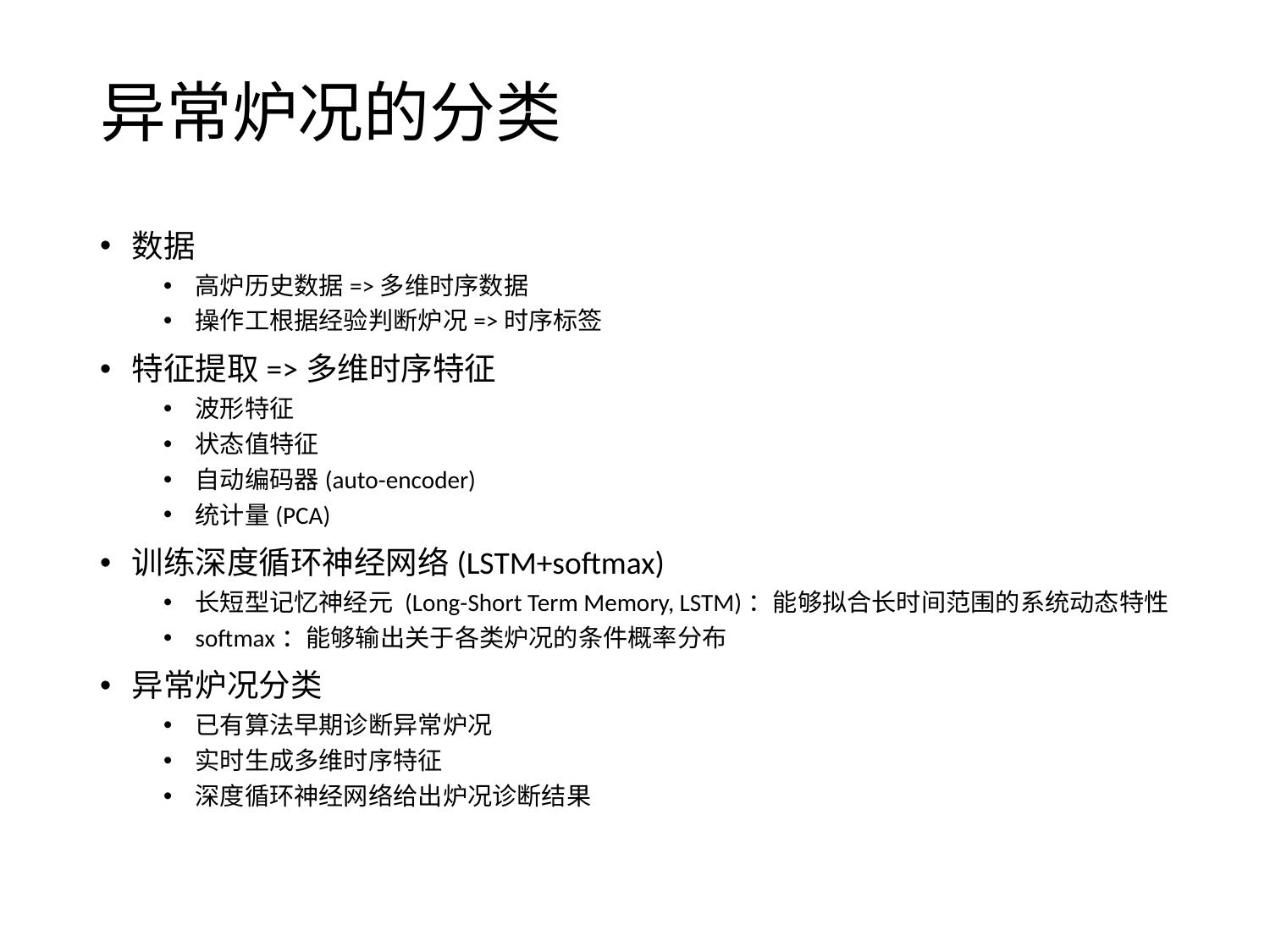

# 异常炉况的分类
数据
高炉历史数据=>多维时序数据
操作工根据经验判断炉况=>时序标签
特征提取=>多维时序特征
波形特征
状态值特征
自动编码器(auto-encoder)
统计量(PCA)
训练深度循环神经网络(LSTM+softmax)
长短型记忆神经元 (Long-Short Term Memory, LSTM)：能够拟合长时间范围的系统动态特性
softmax：能够输出关于各类炉况的条件概率分布
异常炉况分类
已有算法早期诊断异常炉况
实时生成多维时序特征
深度循环神经网络给出炉况诊断结果